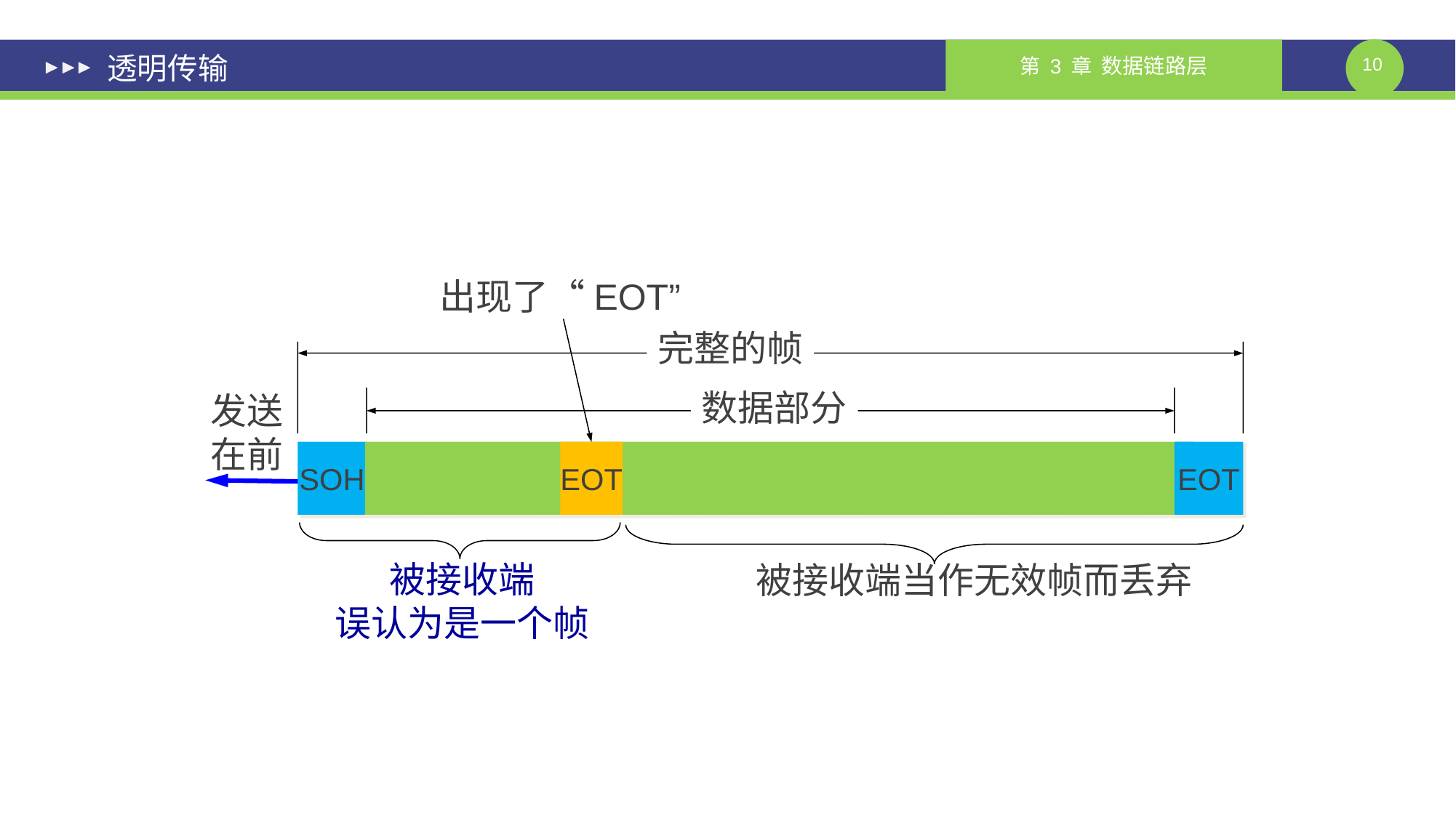

# 透明传输

出现了“EOT”

完整的帧

数据部分

发送
在前

SOH

EOT
EOT
被接收端
误认为是一个帧
被接收端当作无效帧而丢弃
课件制作人：谢钧 谢希仁